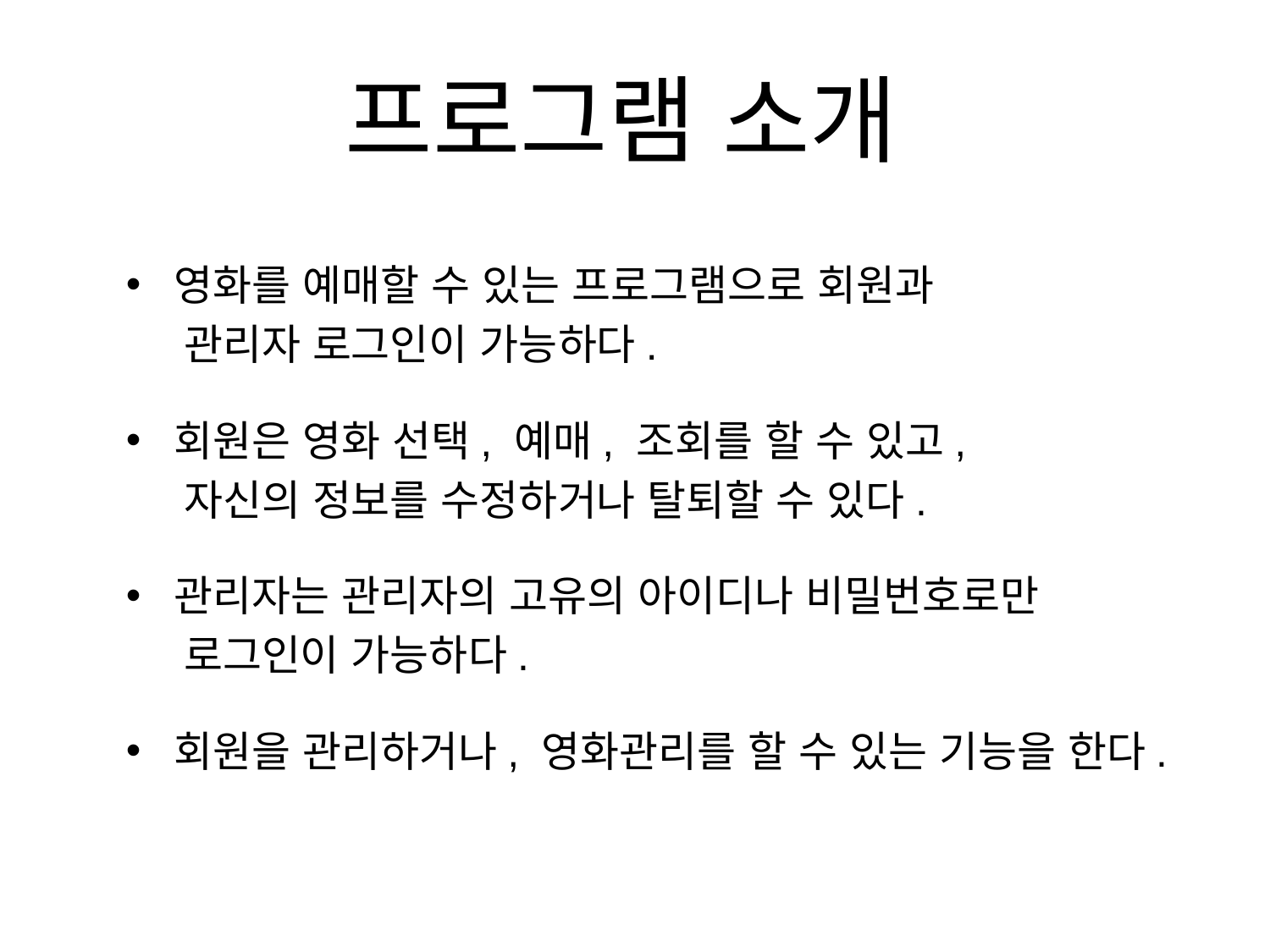

# 프로그램 소개
영화를 예매할 수 있는 프로그램으로 회원과
    관리자 로그인이 가능하다.

회원은 영화 선택, 예매, 조회를 할 수 있고,
    자신의 정보를 수정하거나 탈퇴할 수 있다.

관리자는 관리자의 고유의 아이디나 비밀번호로만
    로그인이 가능하다.

회원을 관리하거나, 영화관리를 할 수 있는 기능을 한다.